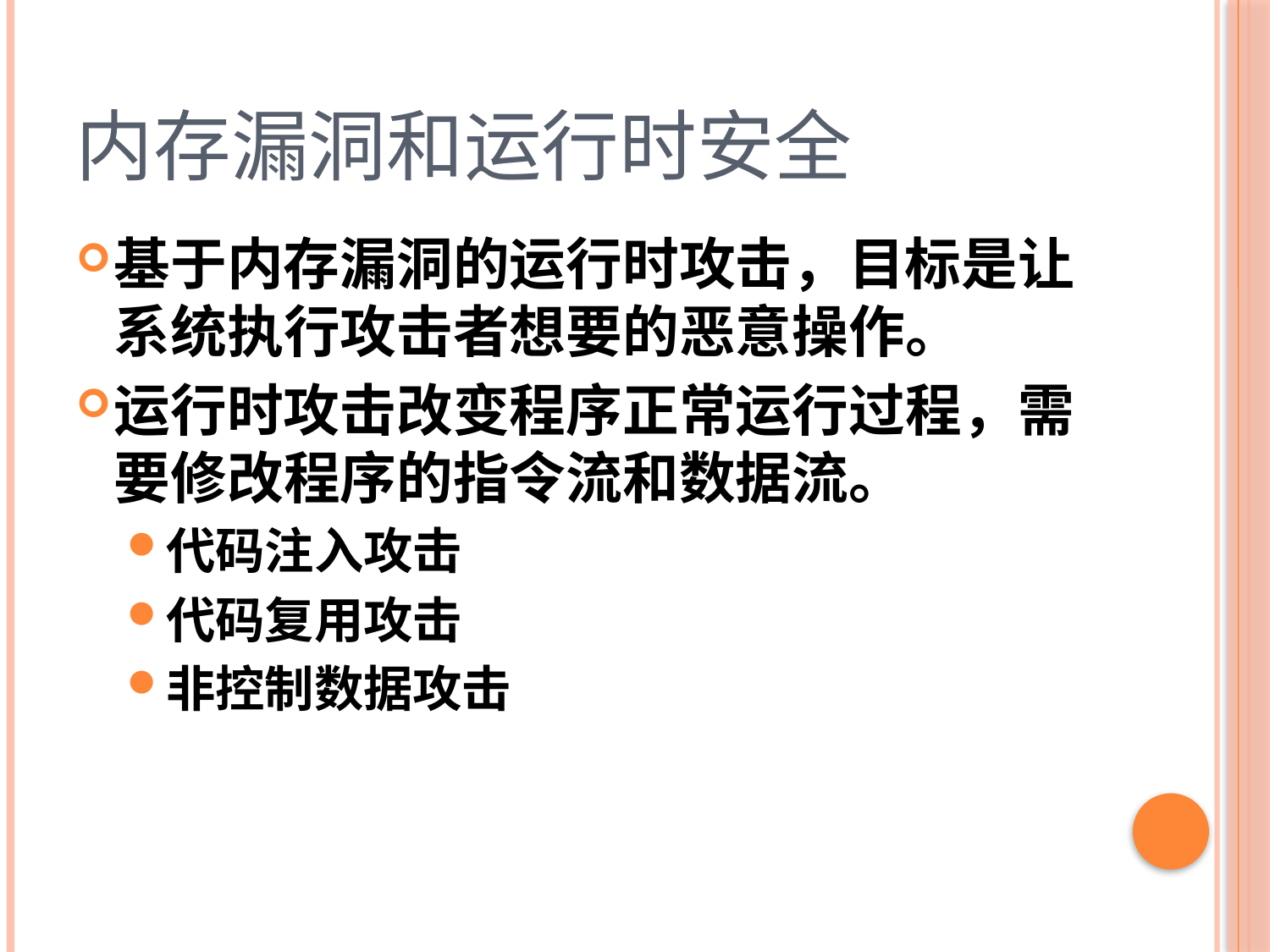

# 内存漏洞和运行时安全
基于内存漏洞的运行时攻击，目标是让系统执行攻击者想要的恶意操作。
运行时攻击改变程序正常运行过程，需要修改程序的指令流和数据流。
代码注入攻击
代码复用攻击
非控制数据攻击